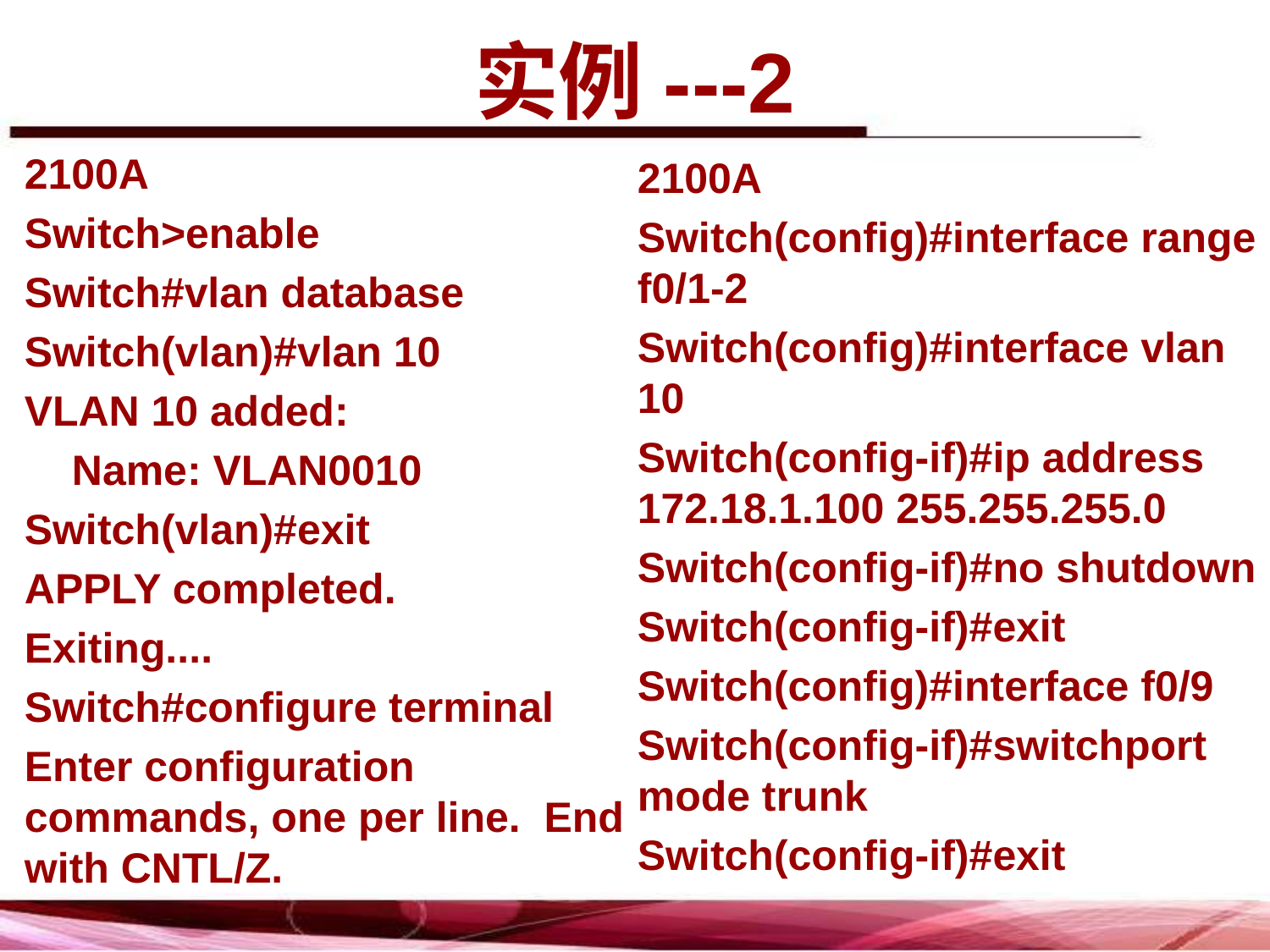

实例---2
2100A
Switch>enable
Switch#vlan database
Switch(vlan)#vlan 10
VLAN 10 added:
    Name: VLAN0010
Switch(vlan)#exit
APPLY completed.
Exiting....
Switch#configure terminal
Enter configuration commands, one per line.  End with CNTL/Z.
2100A
Switch(config)#interface range f0/1-2
Switch(config)#interface vlan 10
Switch(config-if)#ip address 172.18.1.100 255.255.255.0
Switch(config-if)#no shutdown
Switch(config-if)#exit
Switch(config)#interface f0/9
Switch(config-if)#switchport mode trunk
Switch(config-if)#exit